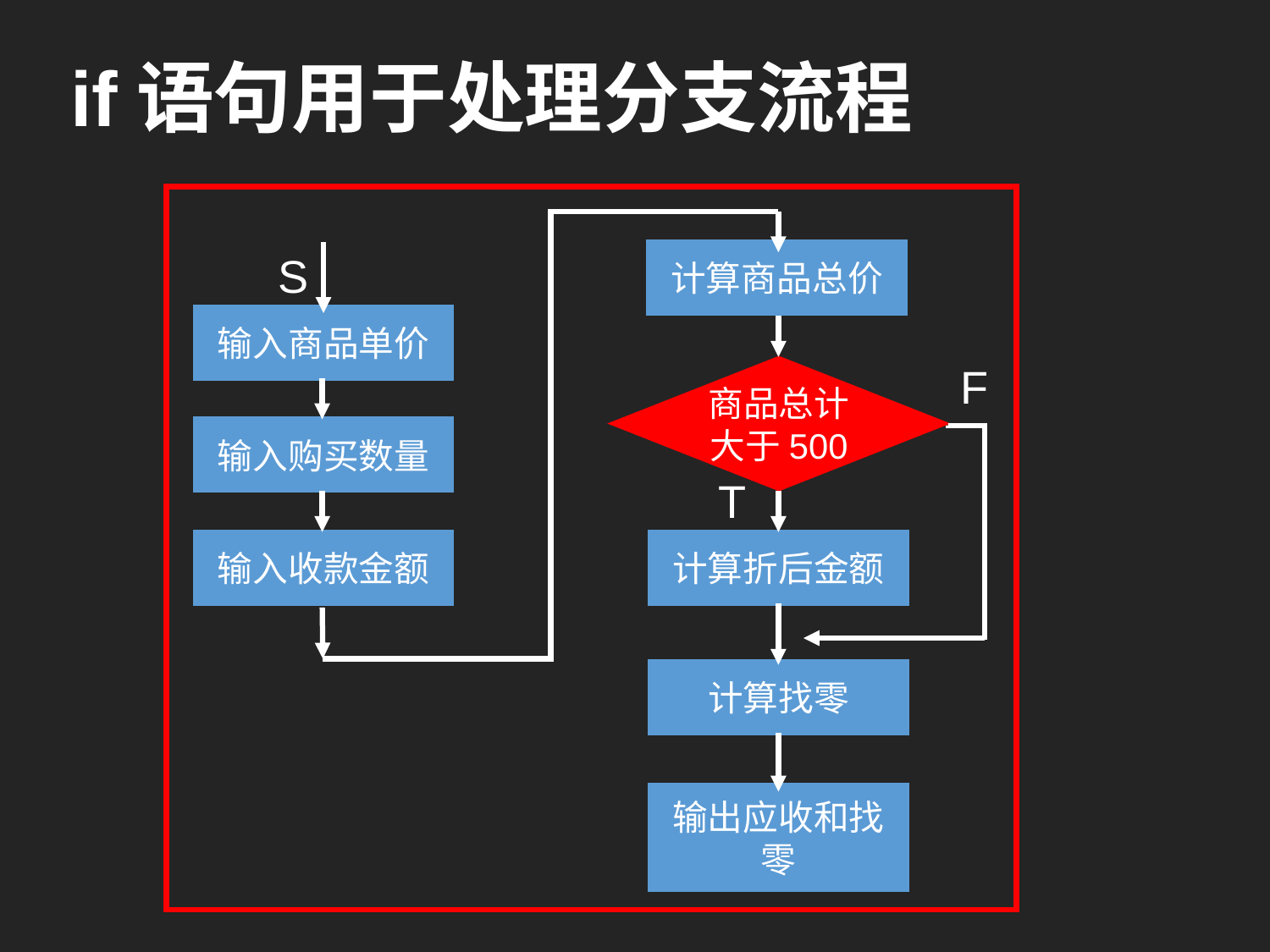

# if语句用于处理分支流程

S
计算商品总价
输入商品单价
F
商品总计大于500
输入购买数量
T
输入收款金额
计算折后金额
计算找零
输出应收和找零